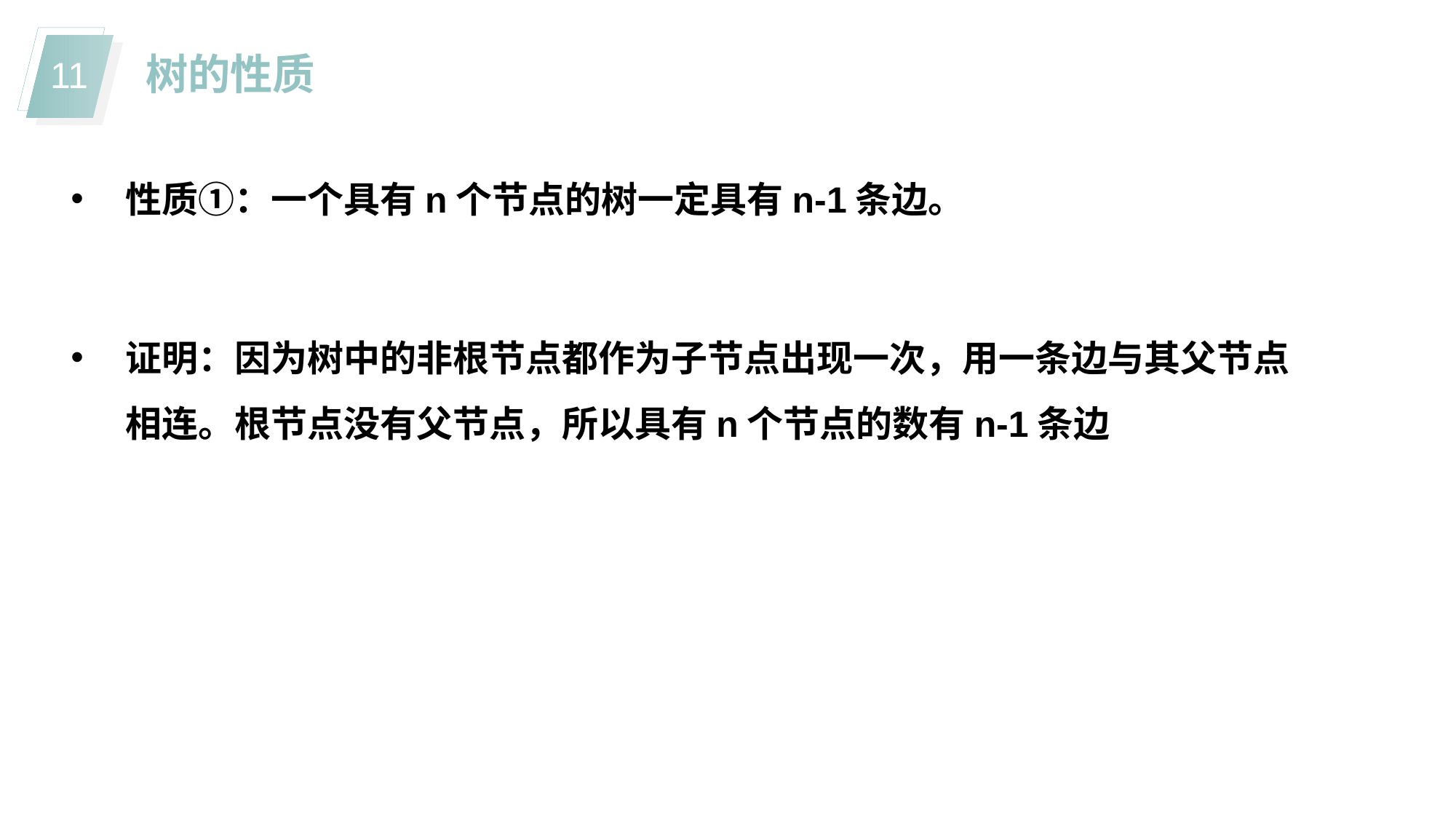

树的性质
性质①：一个具有n个节点的树一定具有n-1条边。

证明：因为树中的非根节点都作为子节点出现一次，用一条边与其父节点相连。根节点没有父节点，所以具有n个节点的数有n-1条边